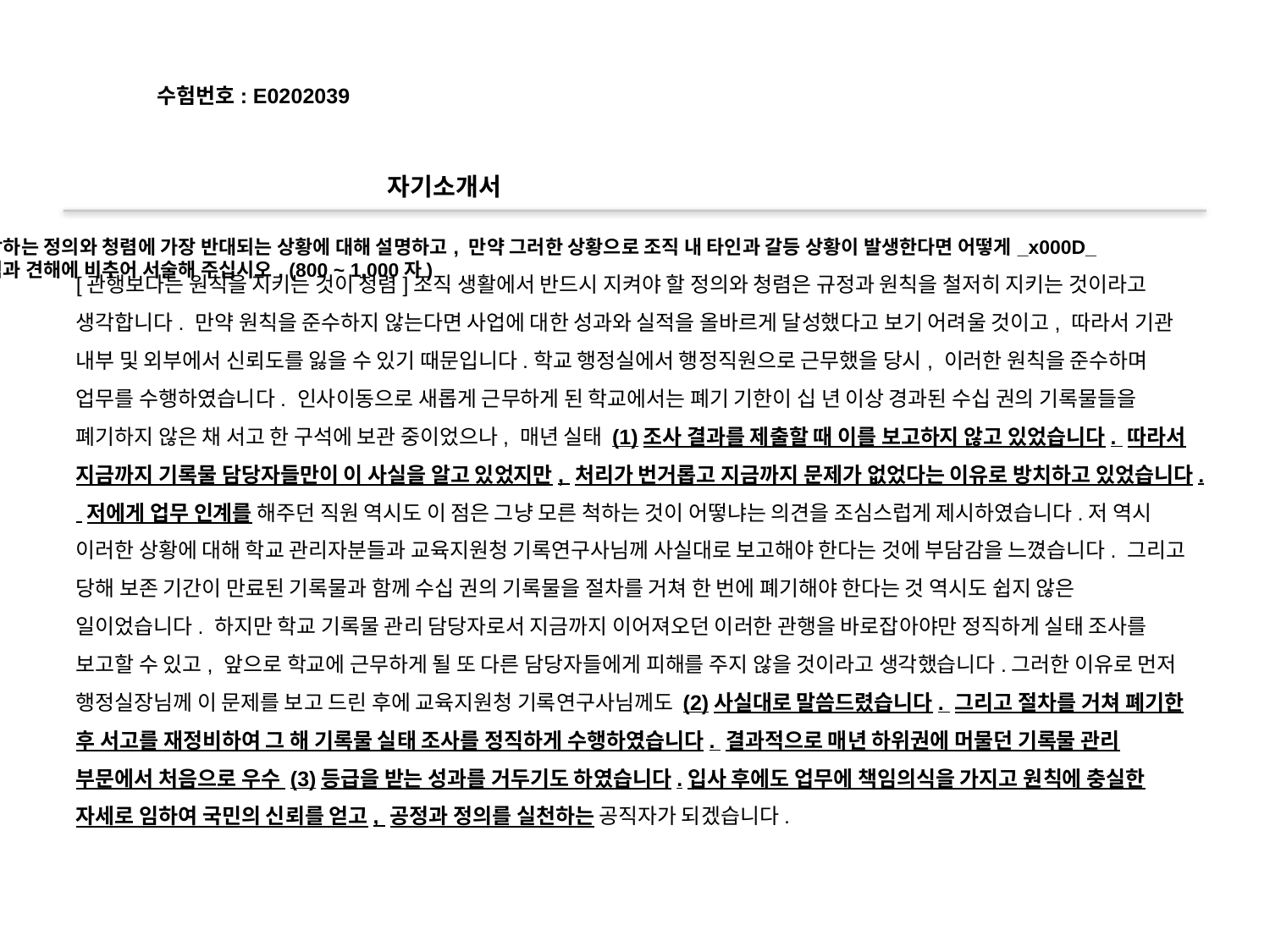

수험번호: E0202039
#

자기소개서

조직 생활에서 본인이 생각하는 정의와 청렴에 가장 반대되는 상황에 대해 설명하고, 만약 그러한 상황으로 조직 내 타인과 갈등 상황이 발생한다면 어떻게_x000D_
대처할 것인지 본인의 경험과 견해에 비추어 서술해 주십시오. (800 ~ 1,000자)

[관행보다는 원칙을 지키는 것이 청렴]조직 생활에서 반드시 지켜야 할 정의와 청렴은 규정과 원칙을 철저히 지키는 것이라고 생각합니다. 만약 원칙을 준수하지 않는다면 사업에 대한 성과와 실적을 올바르게 달성했다고 보기 어려울 것이고, 따라서 기관 내부 및 외부에서 신뢰도를 잃을 수 있기 때문입니다.학교 행정실에서 행정직원으로 근무했을 당시, 이러한 원칙을 준수하며 업무를 수행하였습니다. 인사이동으로 새롭게 근무하게 된 학교에서는 폐기 기한이 십 년 이상 경과된 수십 권의 기록물들을 폐기하지 않은 채 서고 한 구석에 보관 중이었으나, 매년 실태 (1)조사 결과를 제출할 때 이를 보고하지 않고 있었습니다. 따라서 지금까지 기록물 담당자들만이 이 사실을 알고 있었지만, 처리가 번거롭고 지금까지 문제가 없었다는 이유로 방치하고 있었습니다. 저에게 업무 인계를 해주던 직원 역시도 이 점은 그냥 모른 척하는 것이 어떻냐는 의견을 조심스럽게 제시하였습니다.저 역시 이러한 상황에 대해 학교 관리자분들과 교육지원청 기록연구사님께 사실대로 보고해야 한다는 것에 부담감을 느꼈습니다. 그리고 당해 보존 기간이 만료된 기록물과 함께 수십 권의 기록물을 절차를 거쳐 한 번에 폐기해야 한다는 것 역시도 쉽지 않은 일이었습니다. 하지만 학교 기록물 관리 담당자로서 지금까지 이어져오던 이러한 관행을 바로잡아야만 정직하게 실태 조사를 보고할 수 있고, 앞으로 학교에 근무하게 될 또 다른 담당자들에게 피해를 주지 않을 것이라고 생각했습니다.그러한 이유로 먼저 행정실장님께 이 문제를 보고 드린 후에 교육지원청 기록연구사님께도 (2)사실대로 말씀드렸습니다. 그리고 절차를 거쳐 폐기한 후 서고를 재정비하여 그 해 기록물 실태 조사를 정직하게 수행하였습니다. 결과적으로 매년 하위권에 머물던 기록물 관리 부문에서 처음으로 우수 (3)등급을 받는 성과를 거두기도 하였습니다.입사 후에도 업무에 책임의식을 가지고 원칙에 충실한 자세로 임하여 국민의 신뢰를 얻고, 공정과 정의를 실천하는 공직자가 되겠습니다.

자기소개서 기반 면접 질문 제안

(1) 기록물 관리 개선 과정에서 겪었던 가장 큰 도전은 무엇이었나요?
(2) 학교 기록물 관리에서의 결과가 향후 직무에 어떻게 긍정적인 영향을 줄 수 있을까요?
(3) 기록물 관리 개선을 통해 달성한 성과는 무엇인가요?